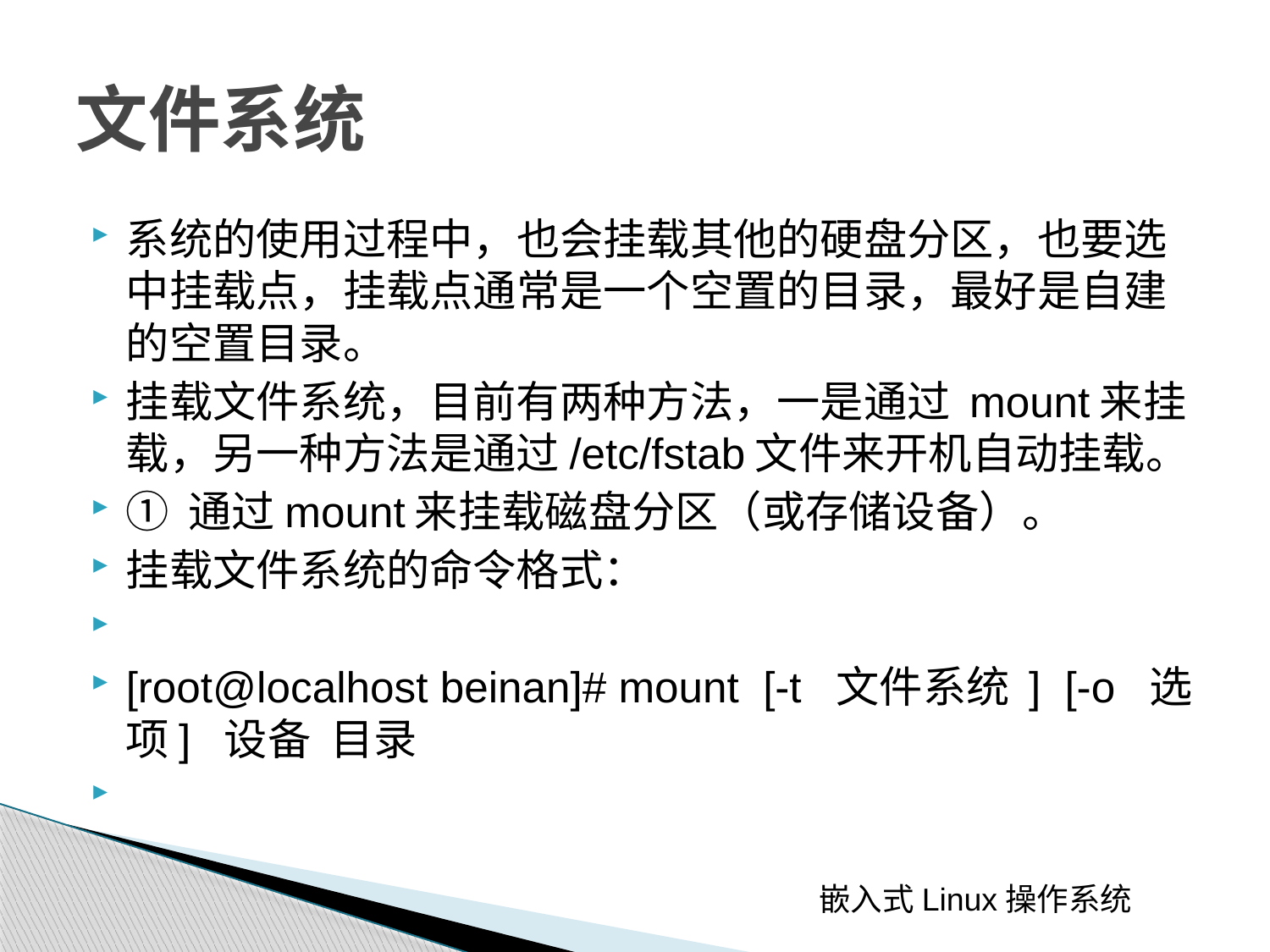

# 文件系统
系统的使用过程中，也会挂载其他的硬盘分区，也要选中挂载点，挂载点通常是一个空置的目录，最好是自建的空置目录。
挂载文件系统，目前有两种方法，一是通过 mount来挂载，另一种方法是通过/etc/fstab文件来开机自动挂载。
① 通过mount来挂载磁盘分区（或存储设备）。
挂载文件系统的命令格式：

[root@localhost beinan]# mount  [-t  文件系统 ]  [-o  选项]  设备  目录

         嵌入式Linux操作系统